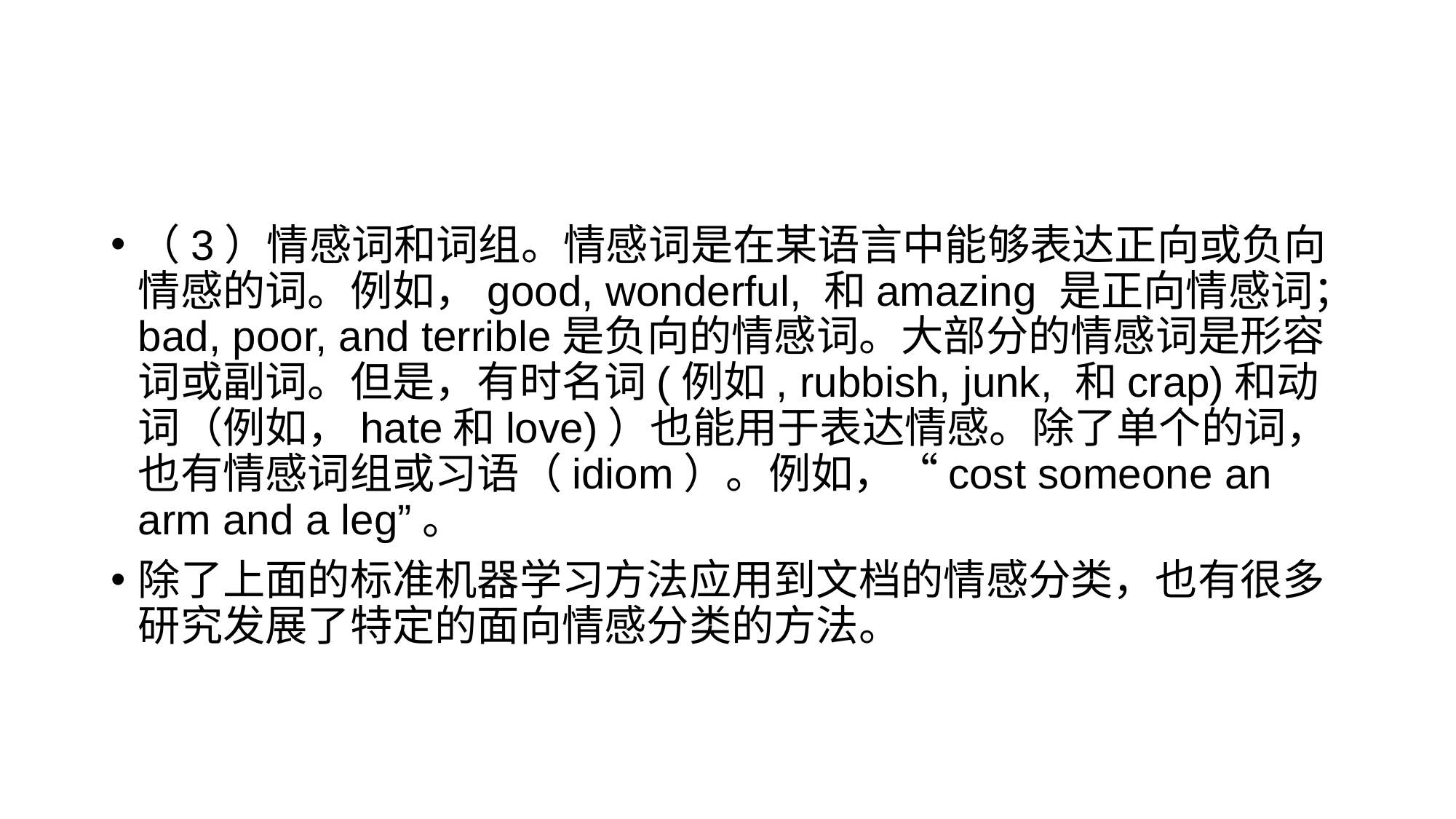

#
（3）情感词和词组。情感词是在某语言中能够表达正向或负向情感的词。例如，good, wonderful, 和amazing 是正向情感词；bad, poor, and terrible是负向的情感词。大部分的情感词是形容词或副词。但是，有时名词(例如, rubbish, junk, 和crap)和动词（例如，hate和love)）也能用于表达情感。除了单个的词，也有情感词组或习语（idiom）。例如，“cost someone an arm and a leg”。
除了上面的标准机器学习方法应用到文档的情感分类，也有很多研究发展了特定的面向情感分类的方法。